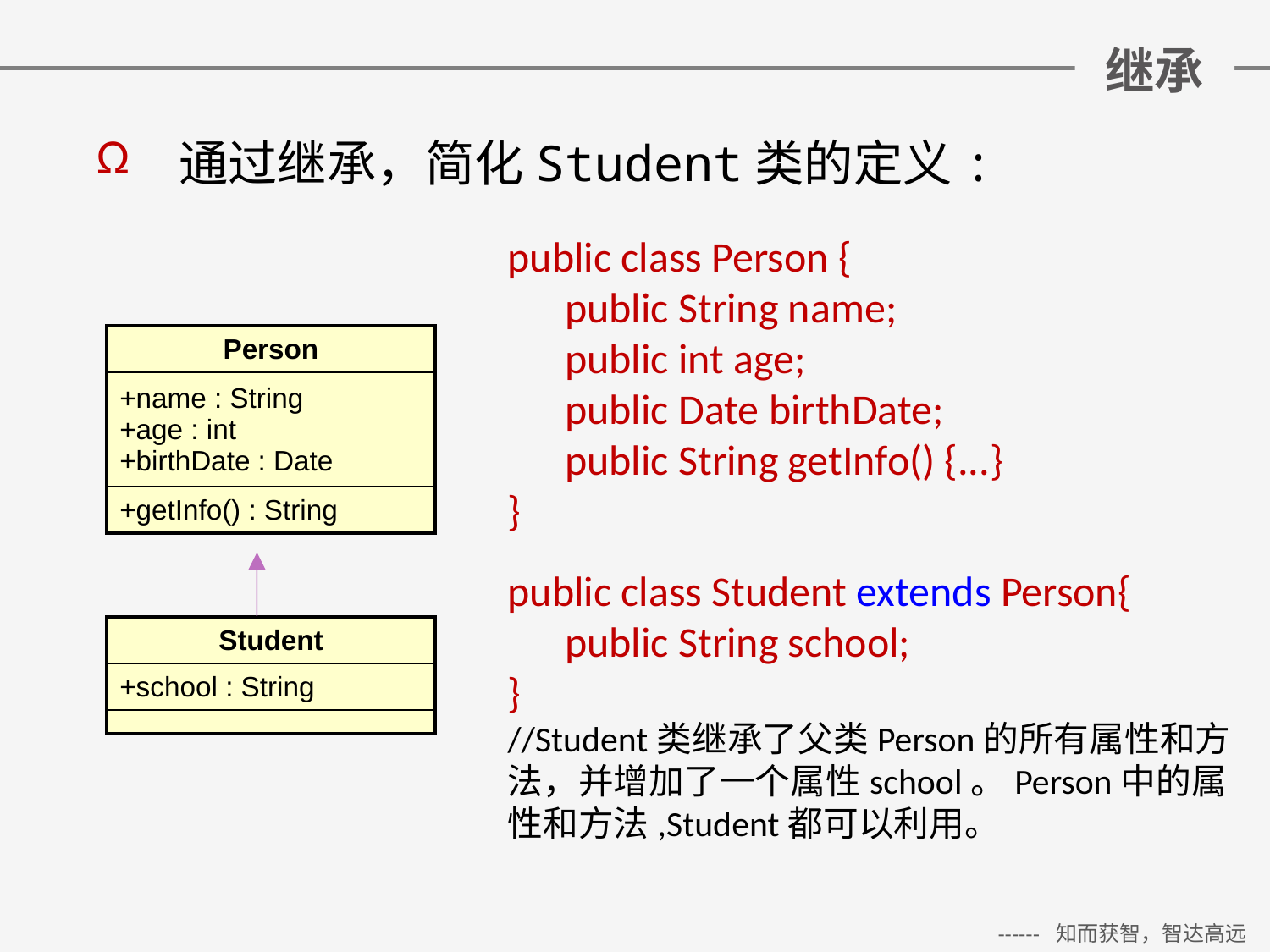

# 继承
  通过继承，简化Student类的定义:
public class Person {
      public String name;
      public int age;
      public Date birthDate;
      public String getInfo() {...}
}

public class Student extends Person{
      public String school;
}
//Student类继承了父类Person的所有属性和方法，并增加了一个属性school。Person中的属性和方法,Student都可以利用。
| Person |
| --- |
| +name : String +age : int +birthDate : Date |
| +getInfo() : String |

| Student |
| --- |
| +school : String |
|  |